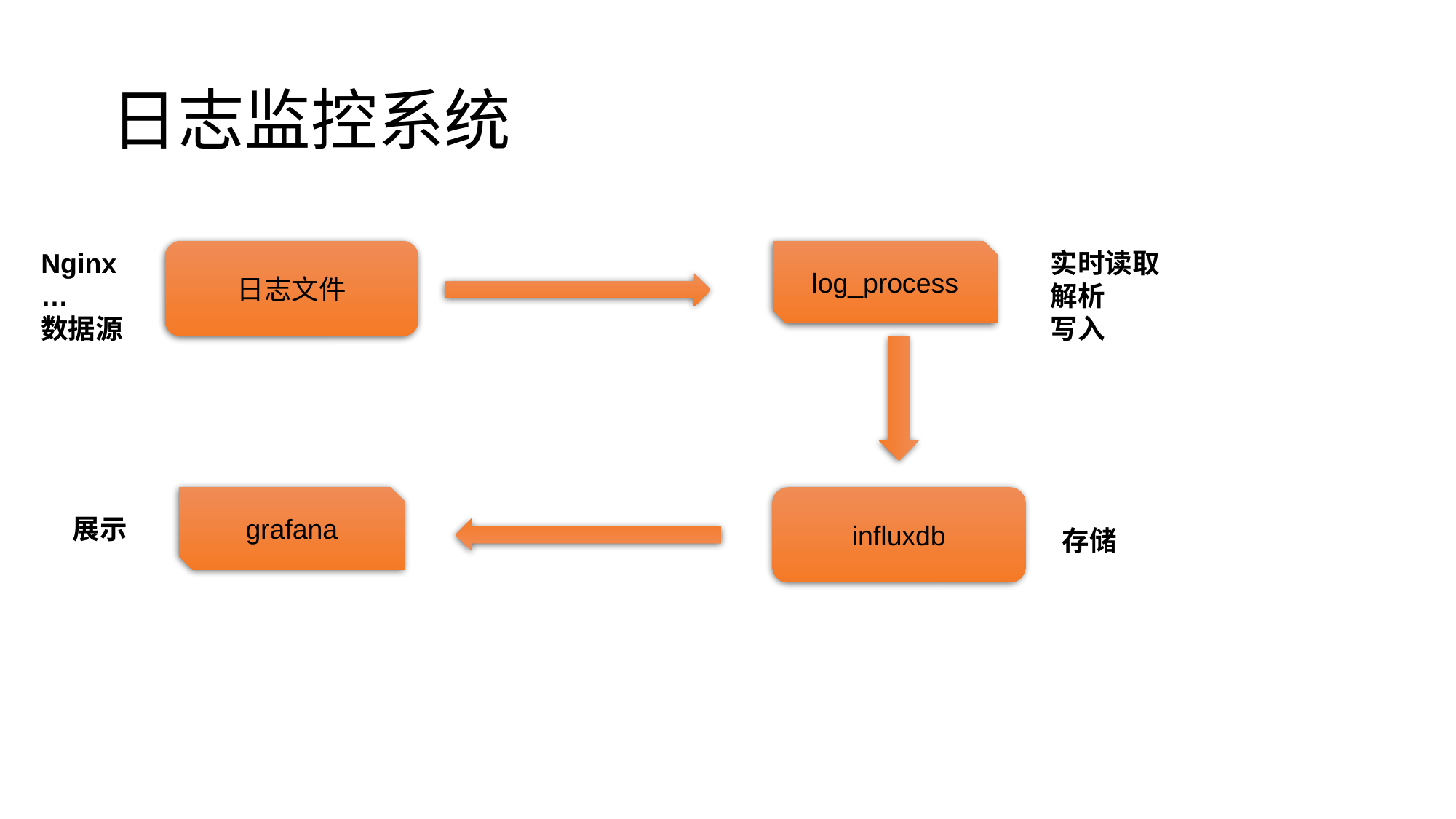

# 日志监控系统
Nginx
…
数据源
日志文件
log_process
实时读取
解析
写入

grafana
influxdb
展示

存储